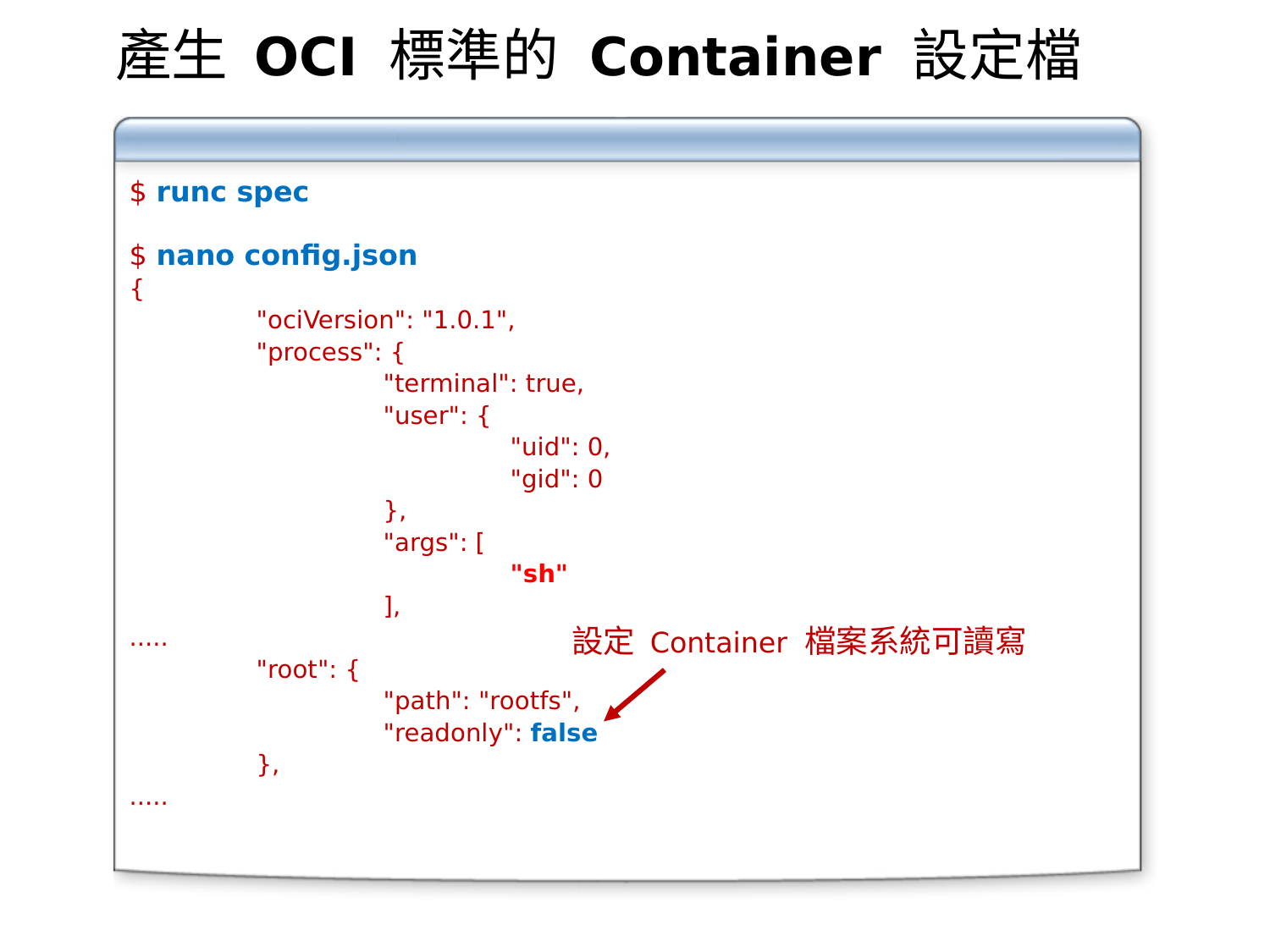

# 產生 OCI 標準的 Container 設定檔
$ runc spec

$ nano config.json
{
	"ociVersion": "1.0.1",
	"process": {
		"terminal": true,
		"user": {
			"uid": 0,
			"gid": 0
		},
		"args": [
			"sh"
		],
.....
	"root": {
		"path": "rootfs",
		"readonly": false
	},
.....
設定 Container 檔案系統可讀寫